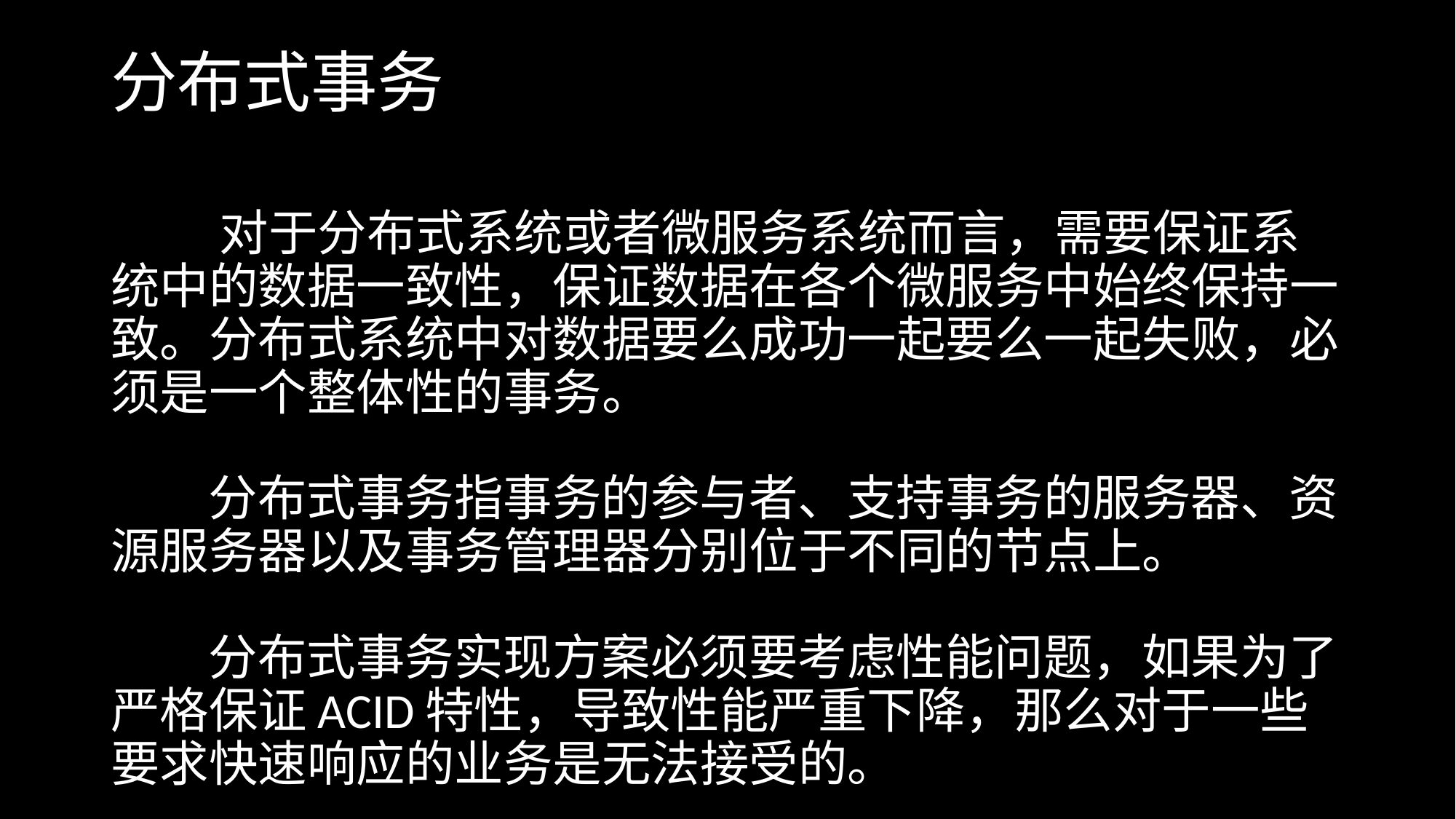

分布式事务
         对于分布式系统或者微服务系统而言，需要保证系统中的数据一致性，保证数据在各个微服务中始终保持一致。分布式系统中对数据要么成功一起要么一起失败，必须是一个整体性的事务。

        分布式事务指事务的参与者、支持事务的服务器、资源服务器以及事务管理器分别位于不同的节点上。

        分布式事务实现方案必须要考虑性能问题，如果为了严格保证ACID特性，导致性能严重下降，那么对于一些要求快速响应的业务是无法接受的。